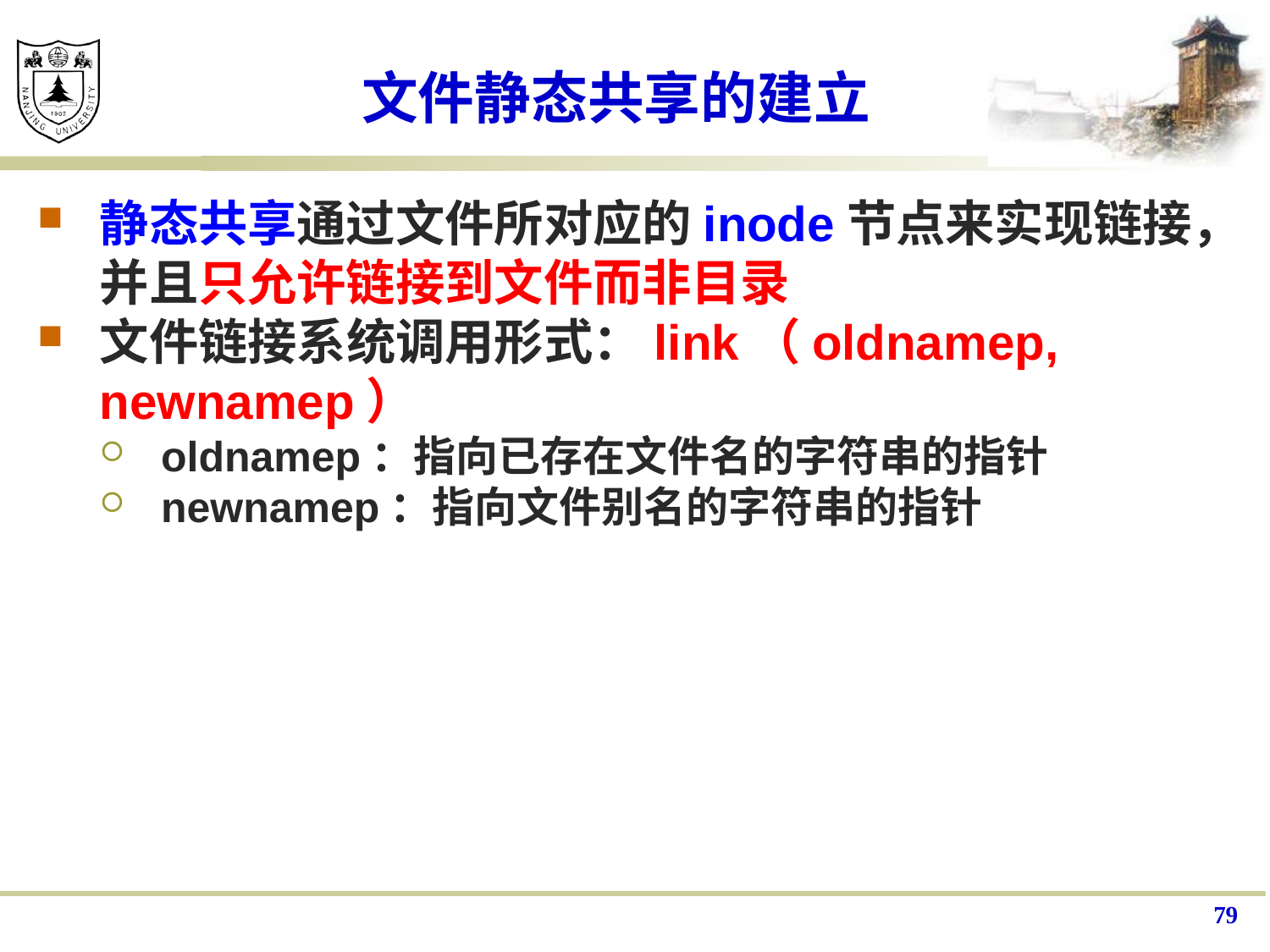

# 文件静态共享的建立
静态共享通过文件所对应的inode节点来实现链接，并且只允许链接到文件而非目录
文件链接系统调用形式：link（oldnamep, newnamep）
oldnamep：指向已存在文件名的字符串的指针
newnamep：指向文件别名的字符串的指针
79